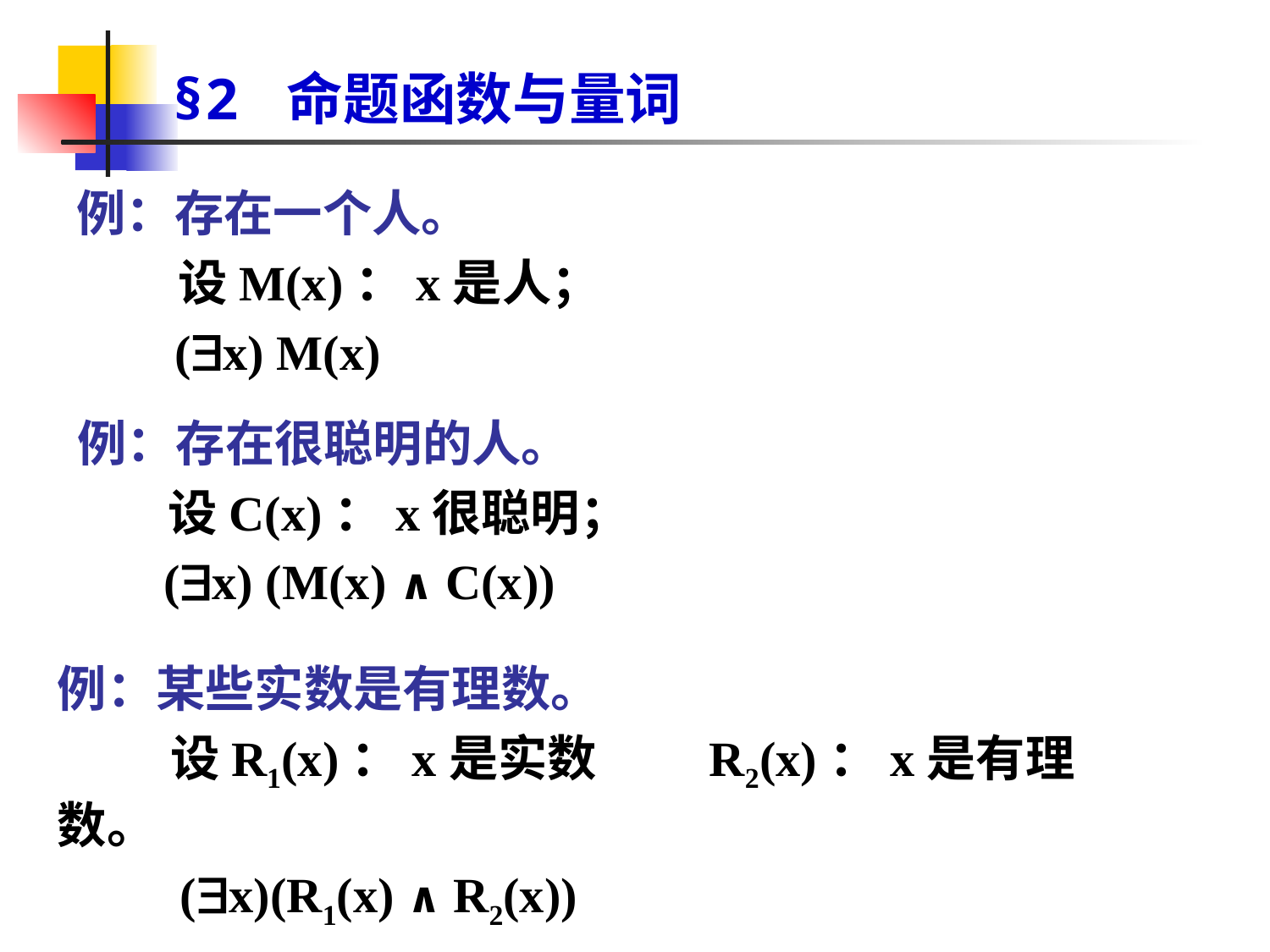

# §2 命题函数与量词
例：存在一个人。
        设M(x)：x是人；
        (∃x) M(x)
例：存在很聪明的人。
       设C(x)：x很聪明；
       (∃x) (M(x) ∧ C(x))
例：某些实数是有理数。
         设R1(x)：x是实数         R2(x)：x是有理数。
          (∃x)(R1(x) ∧ R2(x))
25